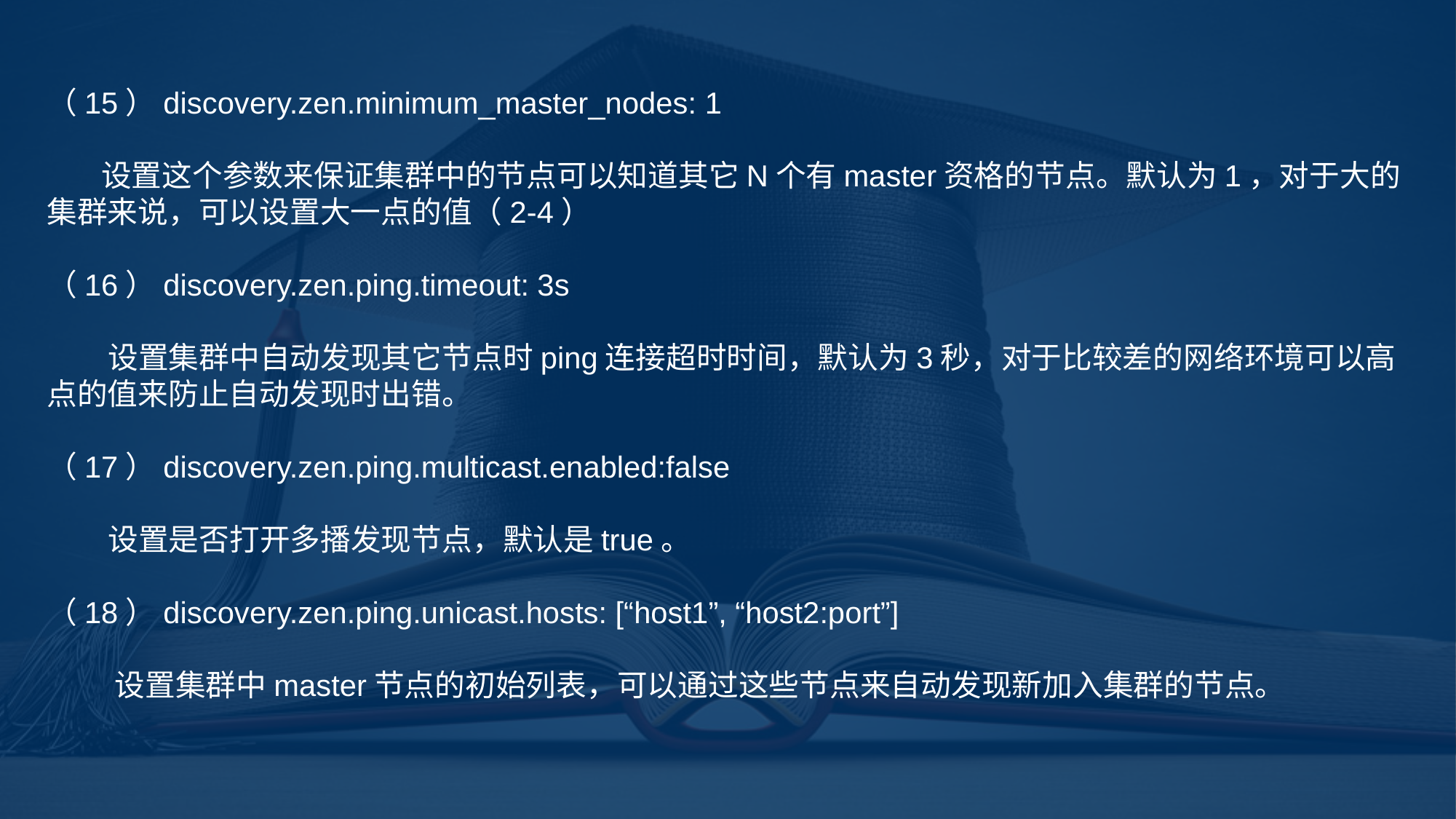

（15）discovery.zen.minimum_master_nodes: 1

       设置这个参数来保证集群中的节点可以知道其它N个有master资格的节点。默认为1，对于大的集群来说，可以设置大一点的值（2-4）

（16）discovery.zen.ping.timeout: 3s

        设置集群中自动发现其它节点时ping连接超时时间，默认为3秒，对于比较差的网络环境可以高点的值来防止自动发现时出错。

（17）discovery.zen.ping.multicast.enabled:false

        设置是否打开多播发现节点，默认是true。

（18）discovery.zen.ping.unicast.hosts: [“host1”, “host2:port”]

         设置集群中master节点的初始列表，可以通过这些节点来自动发现新加入集群的节点。